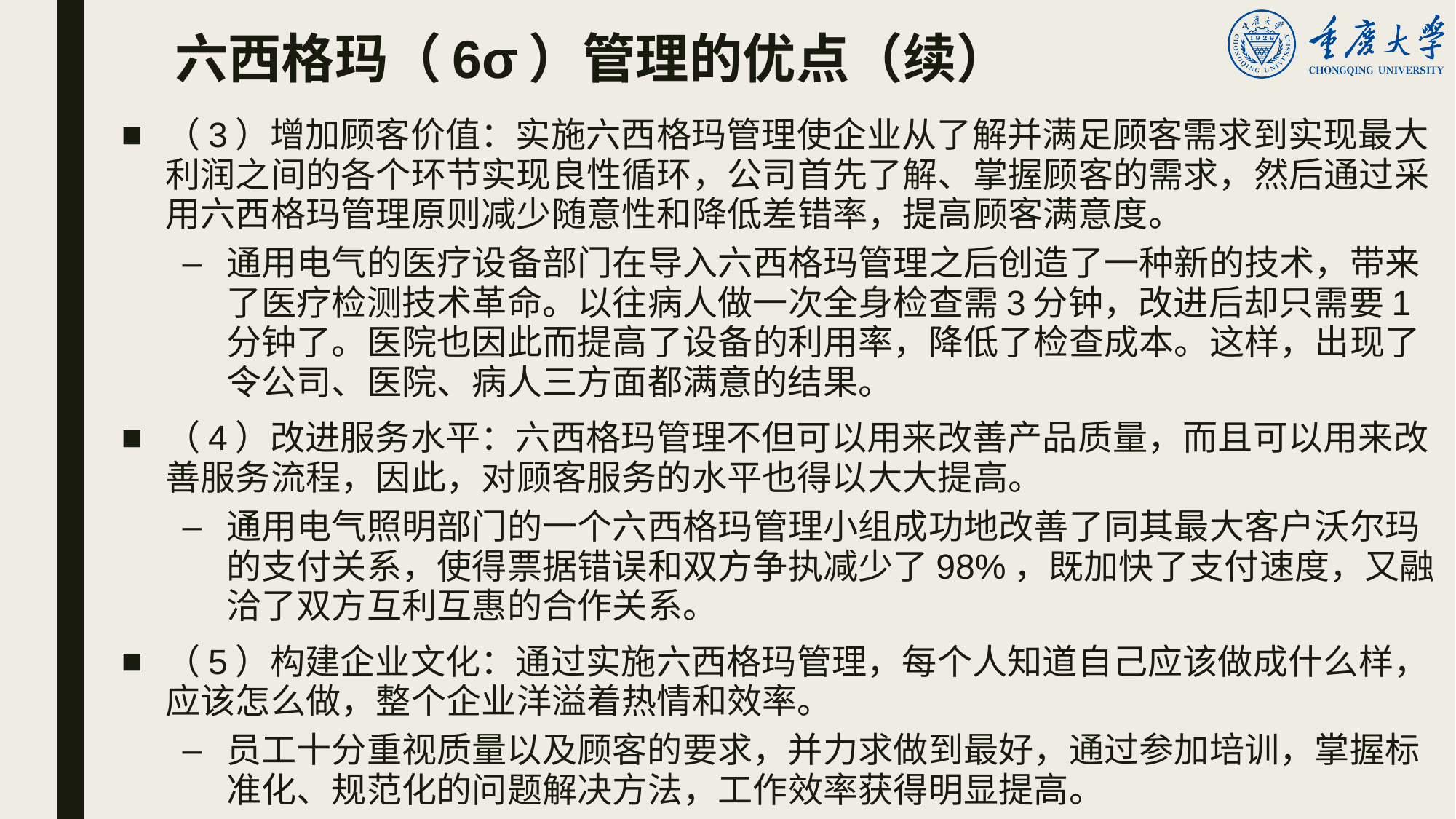

# 六西格玛（6σ）管理的优点（续）
（3）增加顾客价值：实施六西格玛管理使企业从了解并满足顾客需求到实现最大利润之间的各个环节实现良性循环，公司首先了解、掌握顾客的需求，然后通过采用六西格玛管理原则减少随意性和降低差错率，提高顾客满意度。
通用电气的医疗设备部门在导入六西格玛管理之后创造了一种新的技术，带来了医疗检测技术革命。以往病人做一次全身检查需3分钟，改进后却只需要1分钟了。医院也因此而提高了设备的利用率，降低了检查成本。这样，出现了令公司、医院、病人三方面都满意的结果。
（4）改进服务水平：六西格玛管理不但可以用来改善产品质量，而且可以用来改善服务流程，因此，对顾客服务的水平也得以大大提高。
通用电气照明部门的一个六西格玛管理小组成功地改善了同其最大客户沃尔玛的支付关系，使得票据错误和双方争执减少了98%，既加快了支付速度，又融洽了双方互利互惠的合作关系。
（5）构建企业文化：通过实施六西格玛管理，每个人知道自己应该做成什么样，应该怎么做，整个企业洋溢着热情和效率。
员工十分重视质量以及顾客的要求，并力求做到最好，通过参加培训，掌握标准化、规范化的问题解决方法，工作效率获得明显提高。